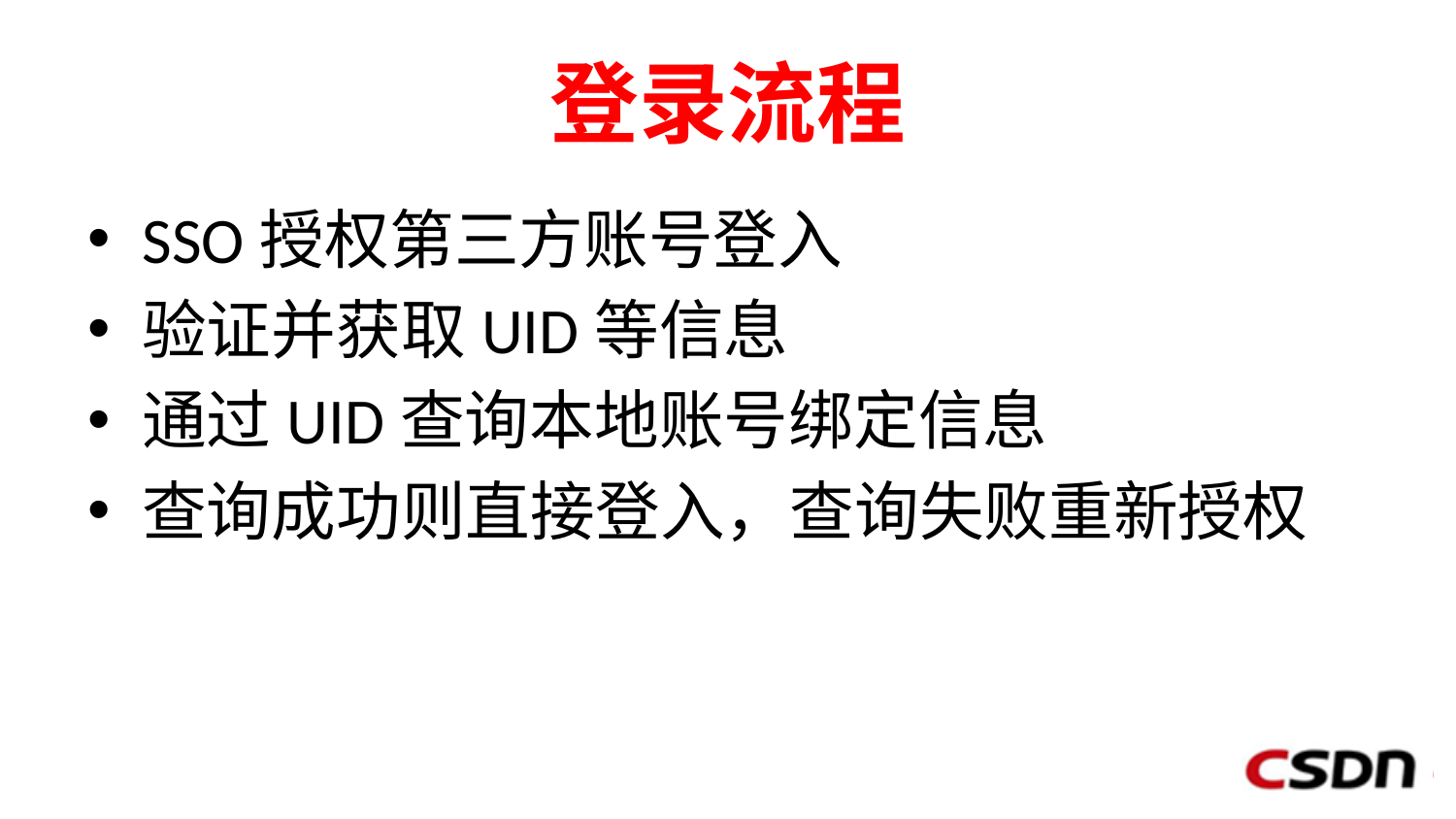

# 登录流程
SSO授权第三方账号登入
验证并获取UID等信息
通过UID查询本地账号绑定信息
查询成功则直接登入，查询失败重新授权